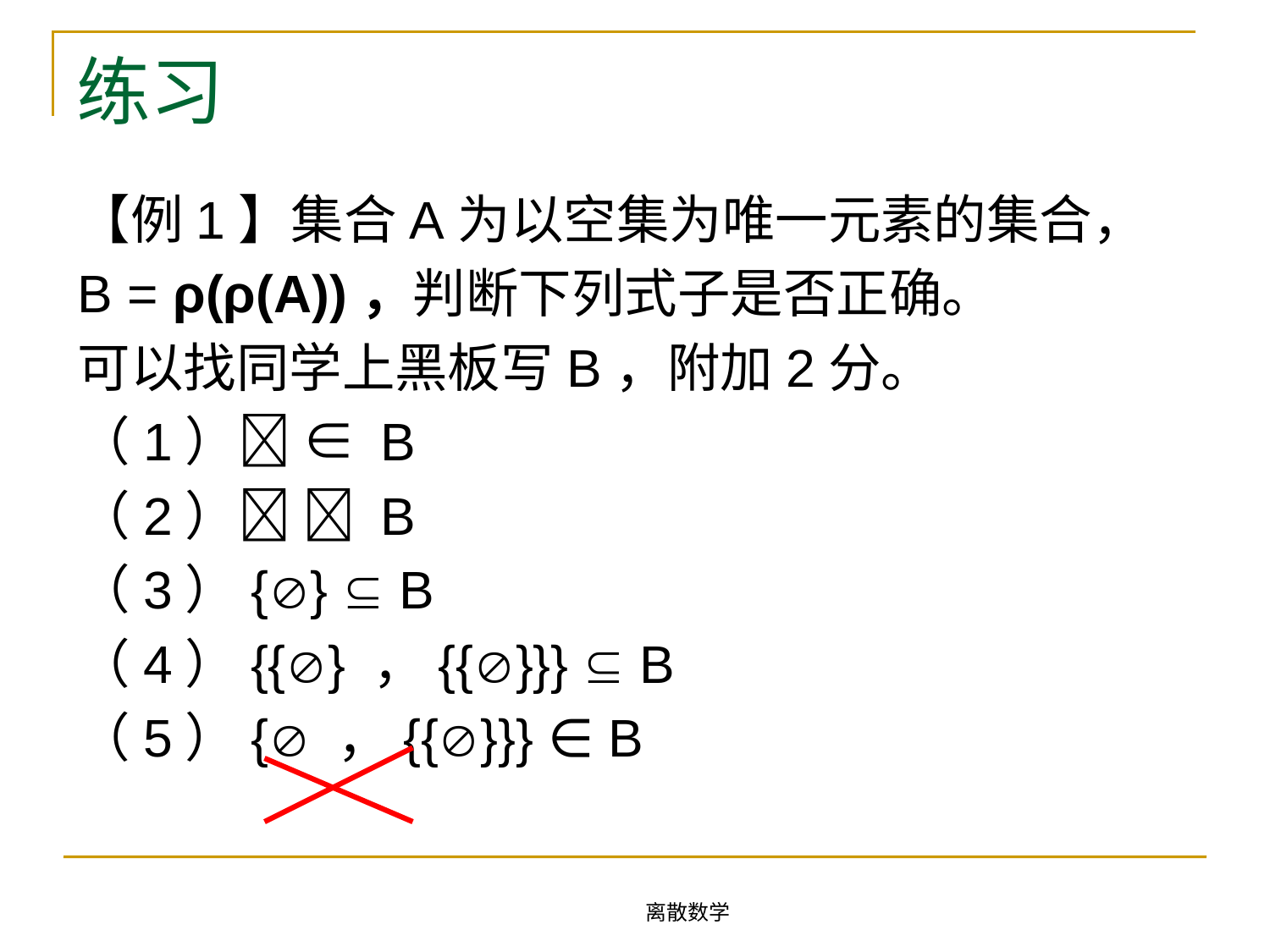

# 练习
【例1】集合A为以空集为唯一元素的集合，
B = ρ(ρ(A))，判断下列式子是否正确。
可以找同学上黑板写B，附加2分。
（1）∅ ∈ B
（2）∅ ⊆ B
（3）{∅} ⊆ B
（4）{{∅} ，{{∅}}} ⊆ B
（5）{∅ ，{{∅}}} ∈ B

离散数学
18